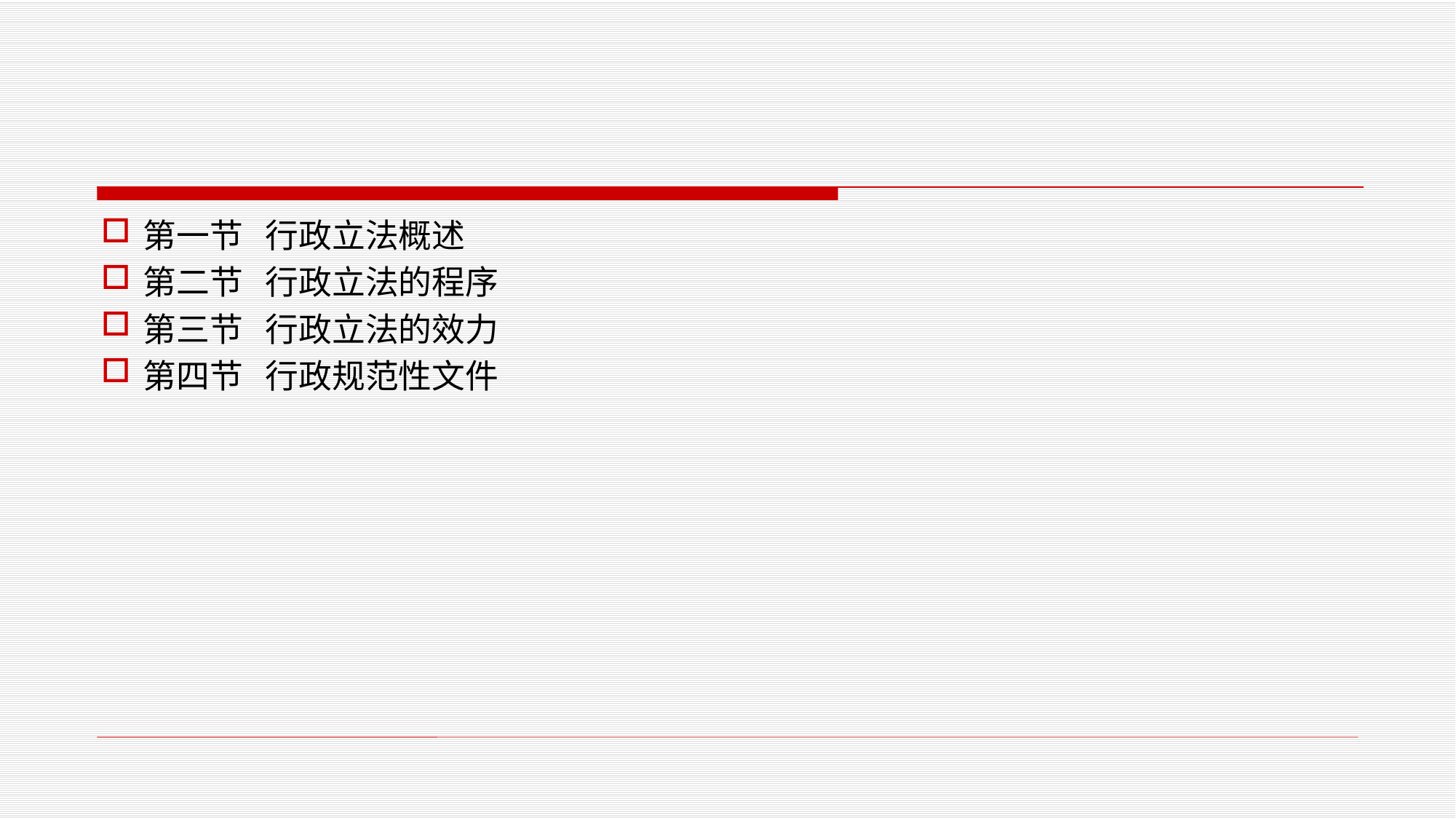

#
第一节   行政立法概述
第二节   行政立法的程序
第三节   行政立法的效力
第四节   行政规范性文件